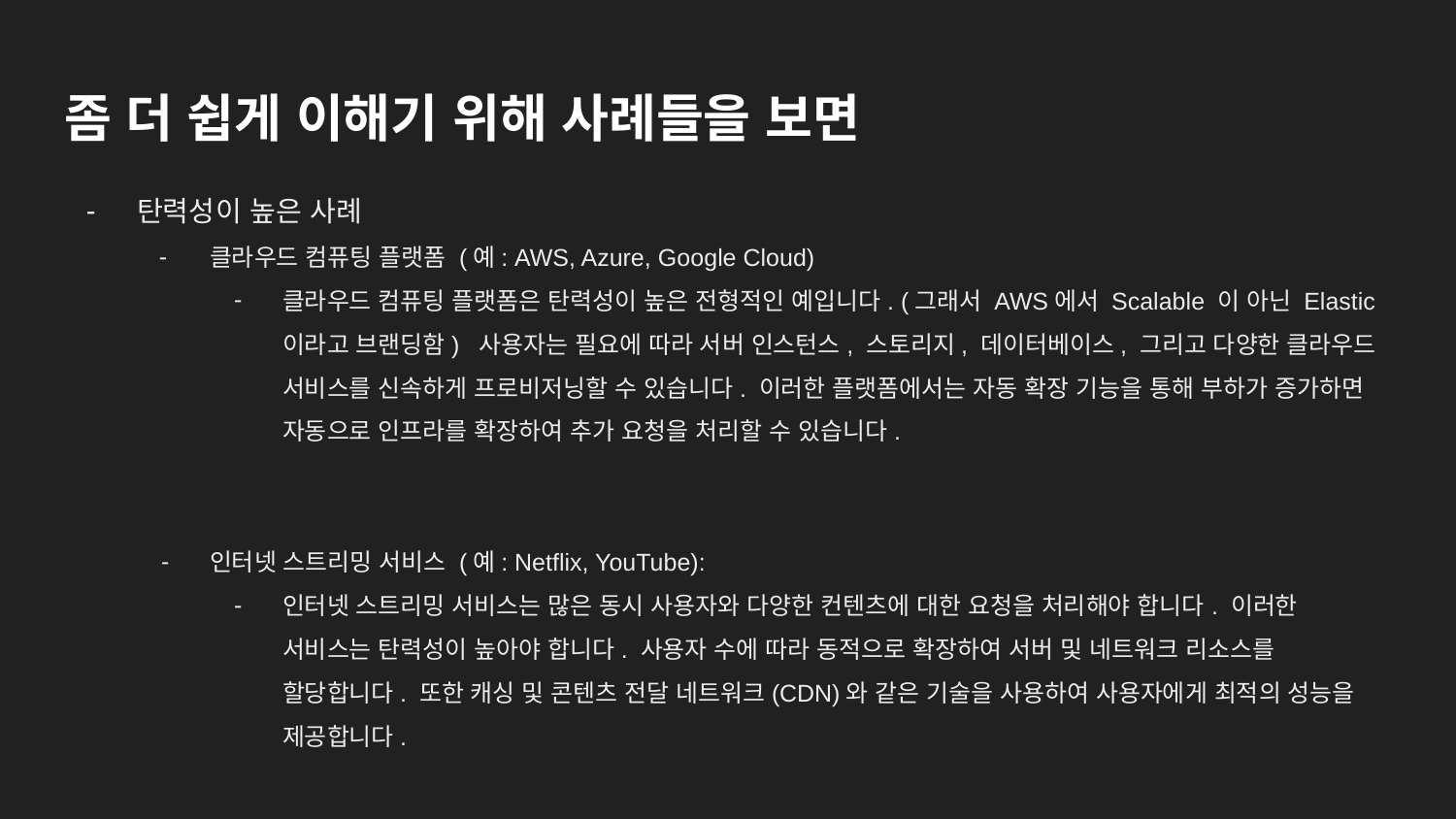

# 좀 더 쉽게 이해기 위해 사례들을 보면
탄력성이 높은 사례
클라우드 컴퓨팅 플랫폼 (예: AWS, Azure, Google Cloud)
클라우드 컴퓨팅 플랫폼은 탄력성이 높은 전형적인 예입니다. (그래서 AWS에서 Scalable 이 아닌 Elastic이라고 브랜딩함)  사용자는 필요에 따라 서버 인스턴스, 스토리지, 데이터베이스, 그리고 다양한 클라우드 서비스를 신속하게 프로비저닝할 수 있습니다. 이러한 플랫폼에서는 자동 확장 기능을 통해 부하가 증가하면 자동으로 인프라를 확장하여 추가 요청을 처리할 수 있습니다.

인터넷 스트리밍 서비스 (예: Netflix, YouTube):
인터넷 스트리밍 서비스는 많은 동시 사용자와 다양한 컨텐츠에 대한 요청을 처리해야 합니다. 이러한 서비스는 탄력성이 높아야 합니다. 사용자 수에 따라 동적으로 확장하여 서버 및 네트워크 리소스를 할당합니다. 또한 캐싱 및 콘텐츠 전달 네트워크(CDN)와 같은 기술을 사용하여 사용자에게 최적의 성능을 제공합니다.